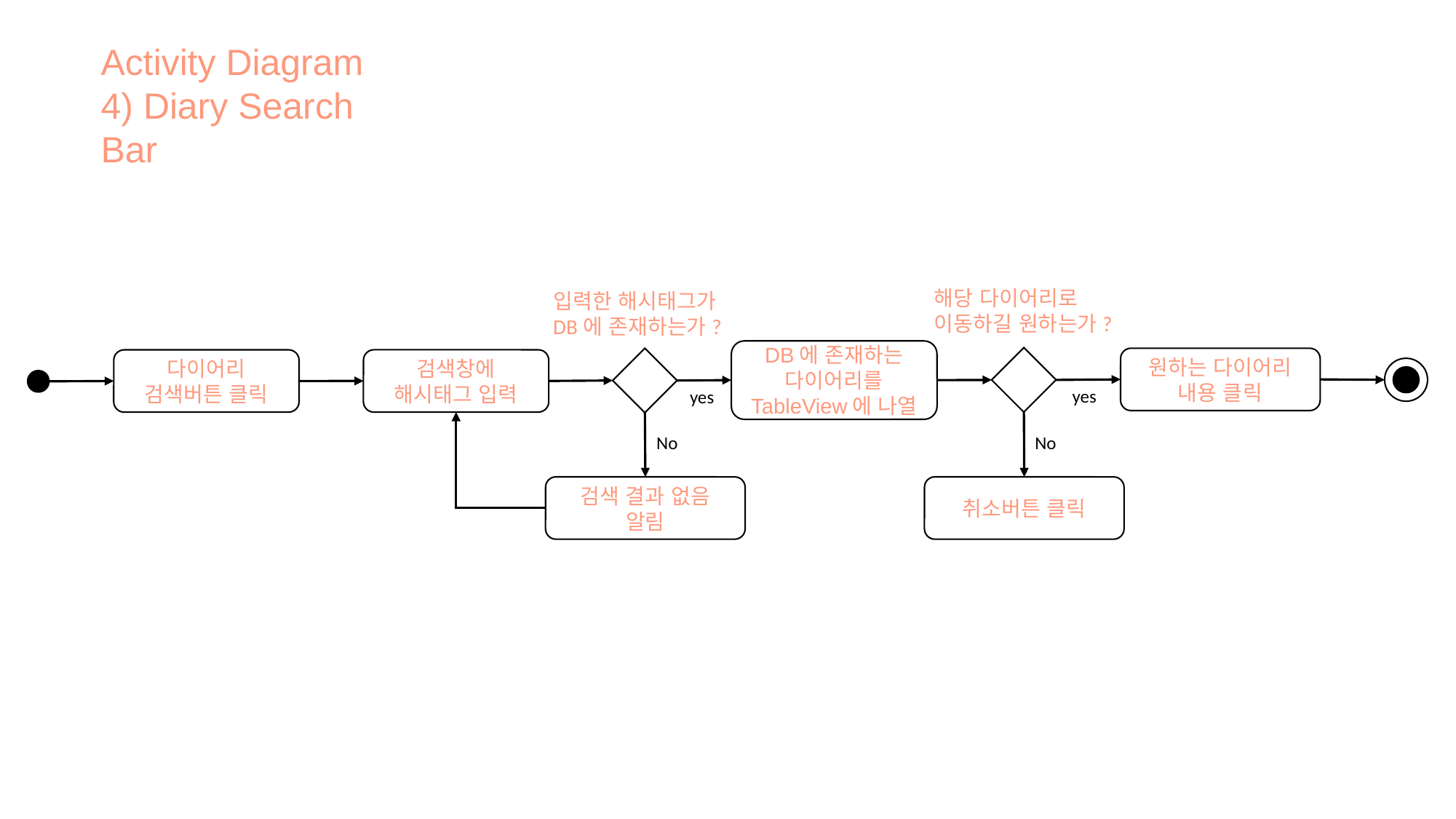

Activity Diagram
4) Diary Search Bar
해당 다이어리로
이동하길 원하는가?
입력한 해시태그가
DB에 존재하는가?
DB에 존재하는 다이어리를 TableView에 나열

원하는 다이어리 내용 클릭

검색창에 해시태그 입력
다이어리 검색버튼 클릭

yes
yes
No
No
검색 결과 없음 알림
취소버튼 클릭